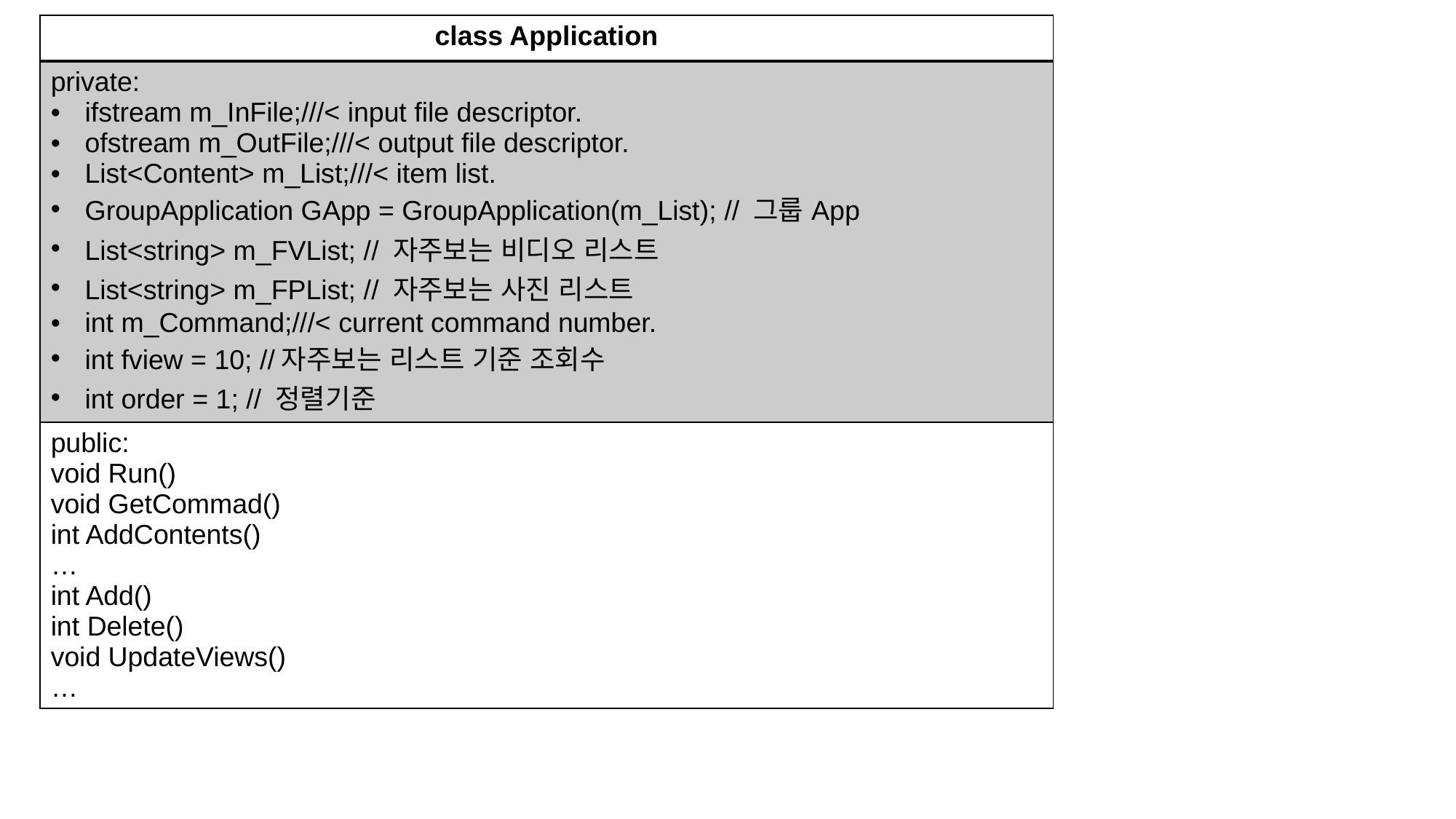

| class Application |
| --- |
| private: ifstream m\_InFile;///< input file descriptor. ofstream m\_OutFile;///< output file descriptor. List<Content> m\_List;///< item list. GroupApplication GApp = GroupApplication(m\_List); // 그룹App List<string> m\_FVList; // 자주보는 비디오 리스트 List<string> m\_FPList; // 자주보는 사진 리스트 int m\_Command;///< current command number. int fview = 10; //자주보는 리스트 기준 조회수 int order = 1; // 정렬기준 |
| public: void Run() void GetCommad() int AddContents() … int Add() int Delete() void UpdateViews() … |